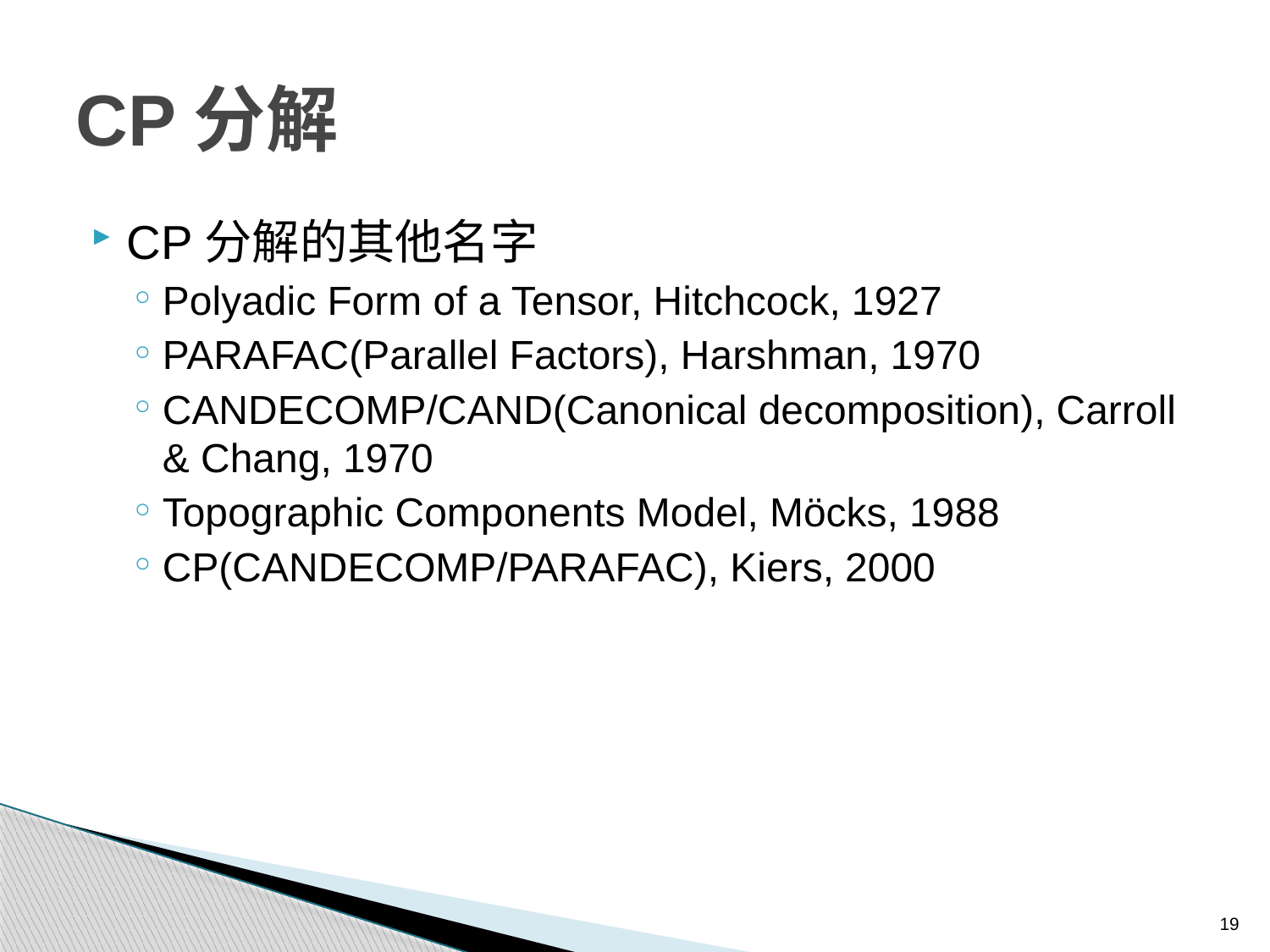

# CP分解
CP分解的其他名字
Polyadic Form of a Tensor, Hitchcock, 1927
PARAFAC(Parallel Factors), Harshman, 1970
CANDECOMP/CAND(Canonical decomposition), Carroll & Chang, 1970
Topographic Components Model, Möcks, 1988
CP(CANDECOMP/PARAFAC), Kiers, 2000
19